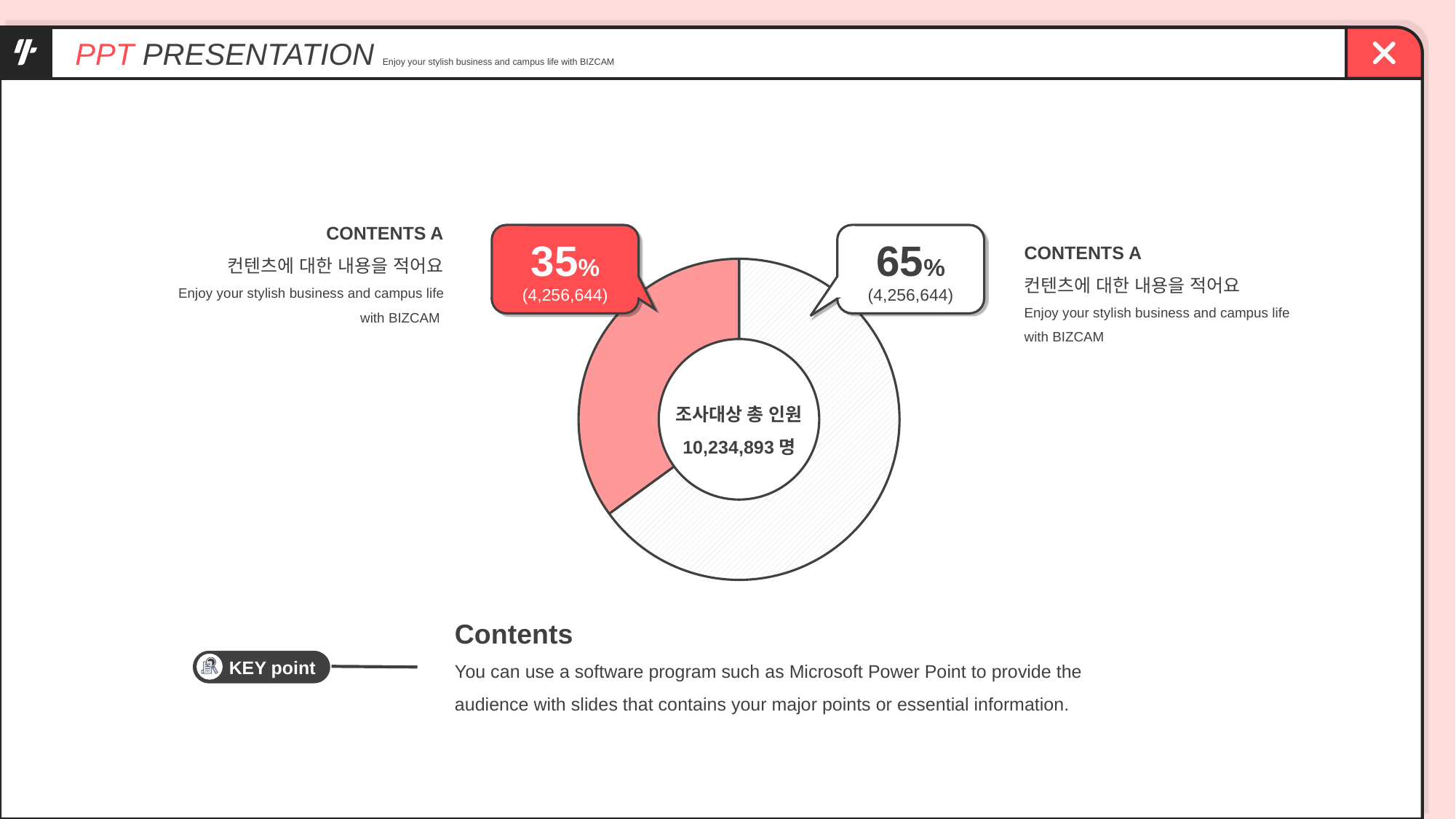

PPT PRESENTATION Enjoy your stylish business and campus life with BIZCAM

CONTENTS A
컨텐츠에 대한 내용을 적어요
Enjoy your stylish business and campus life with BIZCAM
35%
(4,256,644)
65%
(4,256,644)
CONTENTS A
컨텐츠에 대한 내용을 적어요
Enjoy your stylish business and campus life with BIZCAM

### Chart

| Category | 판매 |
|---|---|
| 1분기 | 0.65 |
| 2분기 | 0.35 |
조사대상 총 인원
10,234,893명
Contents
You can use a software program such as Microsoft Power Point to provide the audience with slides that contains your major points or essential information.
KEY point